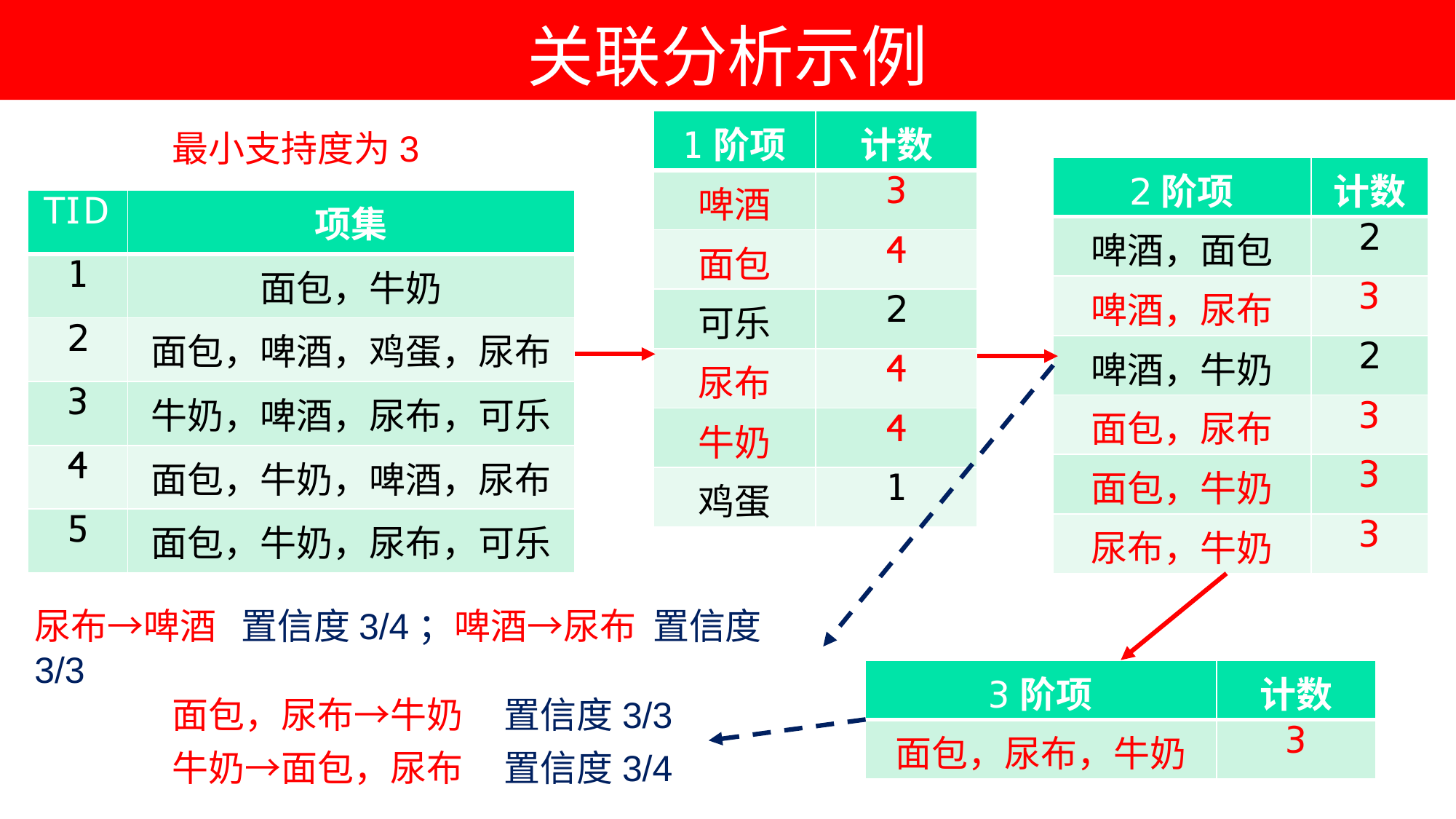

# 关联分析示例
| 1阶项 | 计数 |
| --- | --- |
| 啤酒 | 3 |
| 面包 | 4 |
| 可乐 | 2 |
| 尿布 | 4 |
| 牛奶 | 4 |
| 鸡蛋 | 1 |
最小支持度为3
| 2阶项 | 计数 |
| --- | --- |
| 啤酒，面包 | 2 |
| 啤酒，尿布 | 3 |
| 啤酒，牛奶 | 2 |
| 面包，尿布 | 3 |
| 面包，牛奶 | 3 |
| 尿布，牛奶 | 3 |
| TID | 项集 |
| --- | --- |
| 1 | 面包，牛奶 |
| 2 | 面包，啤酒，鸡蛋，尿布 |
| 3 | 牛奶，啤酒，尿布，可乐 |
| 4 | 面包，牛奶，啤酒，尿布 |
| 5 | 面包，牛奶，尿布，可乐 |
尿布→啤酒   置信度3/4；啤酒→尿布  置信度3/3
| 3阶项 | 计数 |
| --- | --- |
| 面包，尿布，牛奶 | 3 |
面包，尿布→牛奶     置信度3/3
牛奶→面包，尿布     置信度3/4